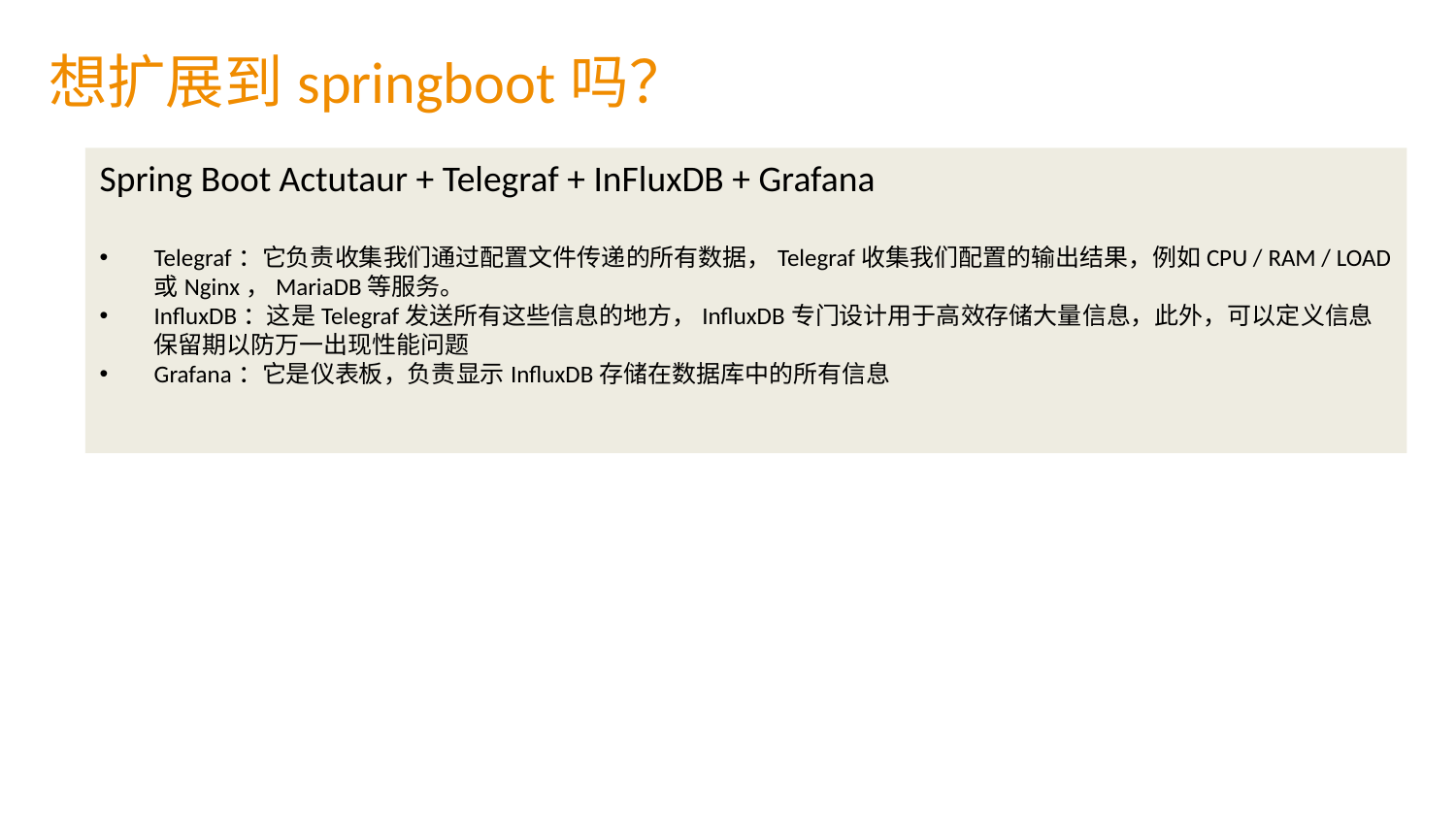

想扩展到springboot吗？
Spring Boot Actutaur + Telegraf + InFluxDB + Grafana

Telegraf：它负责收集我们通过配置文件传递的所有数据，Telegraf收集我们配置的输出结果，例如CPU / RAM / LOAD或Nginx，MariaDB等服务。
InfluxDB：这是Telegraf发送所有这些信息的地方，InfluxDB专门设计用于高效存储大量信息，此外，可以定义信息保留期以防万一出现性能问题
Grafana：它是仪表板，负责显示InfluxDB存储在数据库中的所有信息